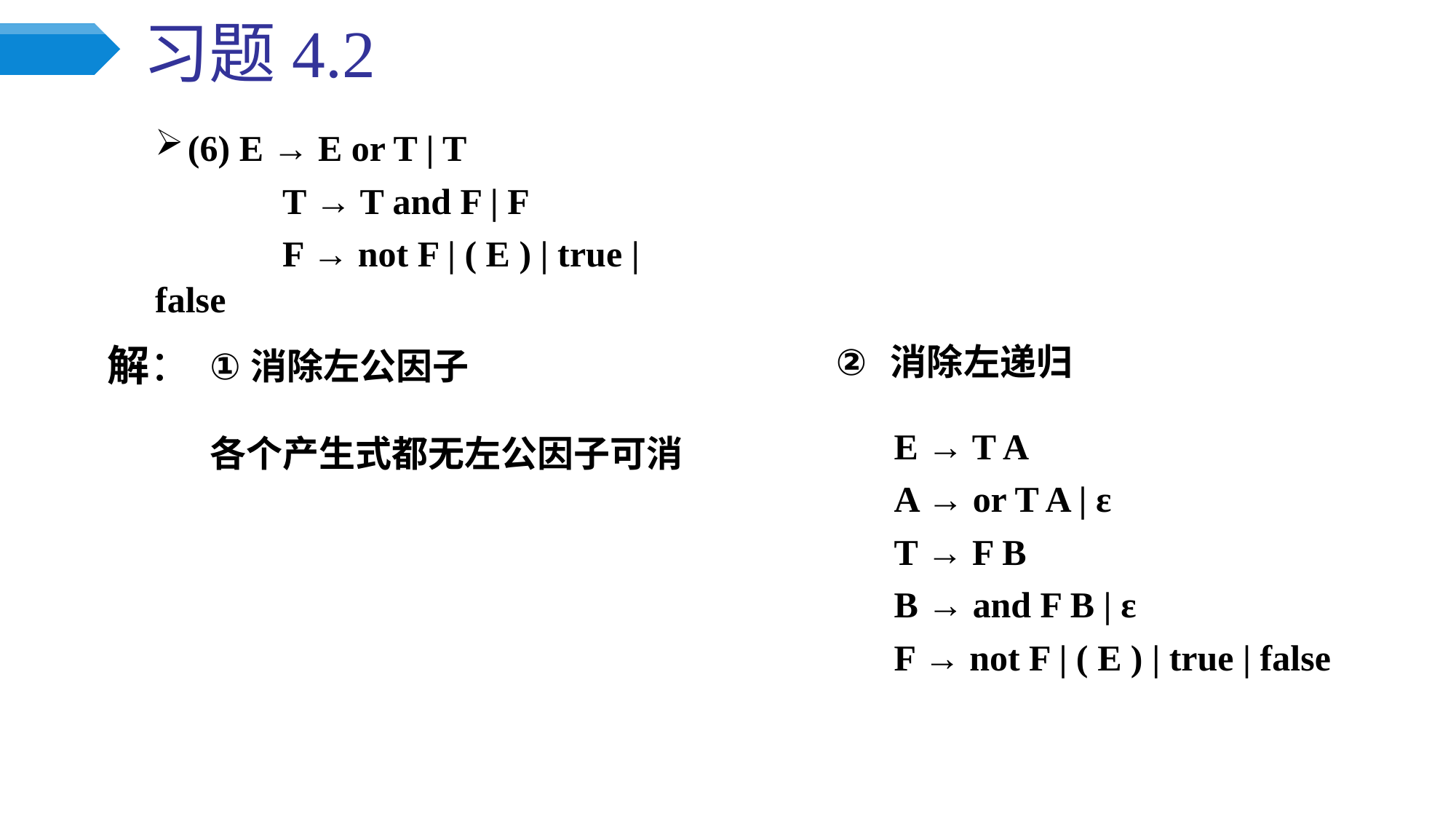

# 习题4.2
(6) E → E or T | T
	  T → T and F | F
	  F → not F | ( E ) | true | false
解：
消除左递归
消除左公因子

各个产生式都无左公因子可消
E → T A
A → or T A | ε
T → F B
B → and F B | ε
F → not F | ( E ) | true | false